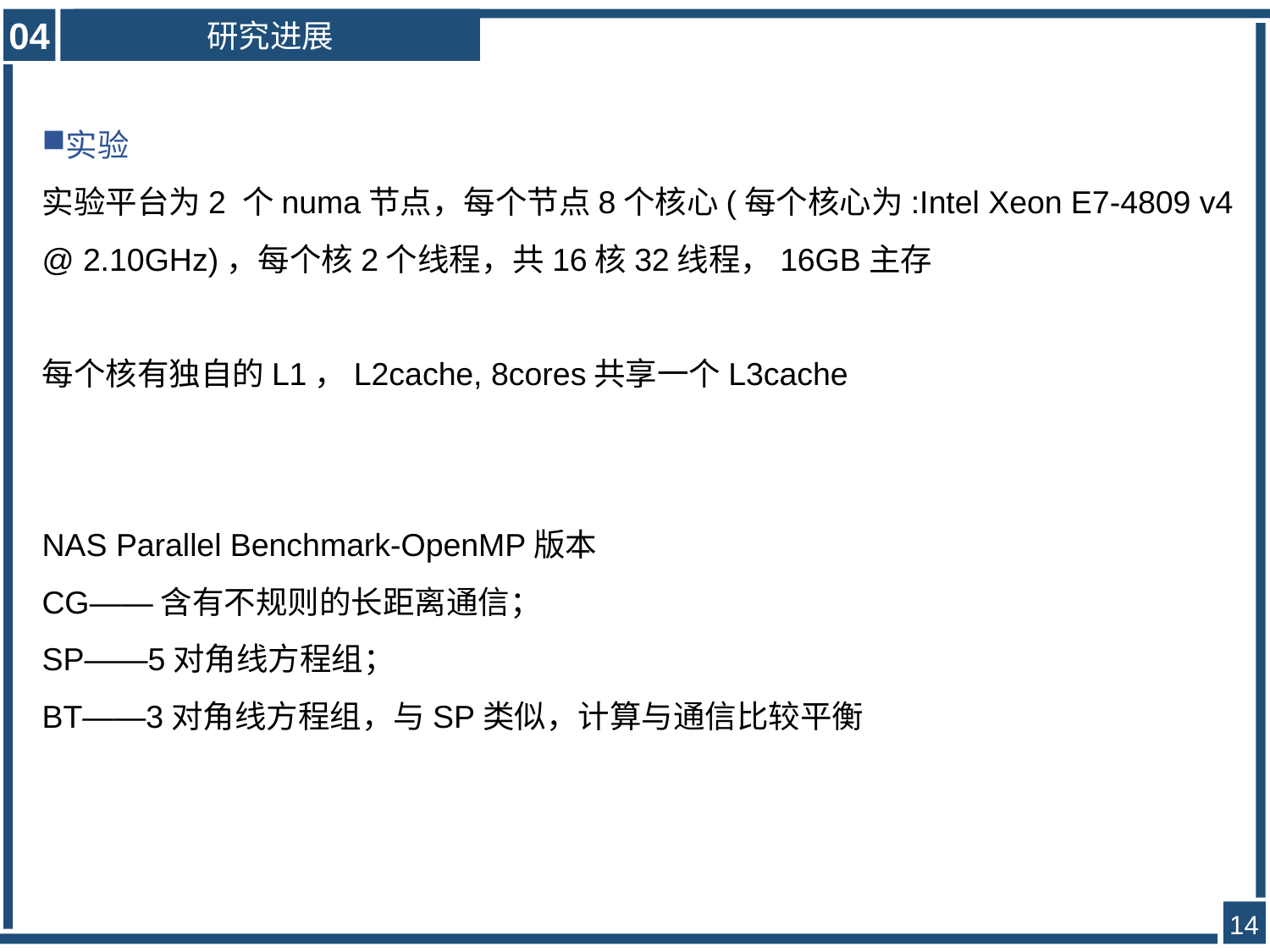

04
研究进展

实验
实验平台为2 个numa节点，每个节点8个核心(每个核心为:Intel Xeon E7-4809 v4 @ 2.10GHz)，每个核2个线程，共16核32线程，16GB主存

每个核有独自的L1，L2cache, 8cores共享一个L3cache

NAS Parallel Benchmark-OpenMP版本
CG——含有不规则的长距离通信；
SP——5对角线方程组；
BT——3对角线方程组，与SP类似，计算与通信比较平衡

14